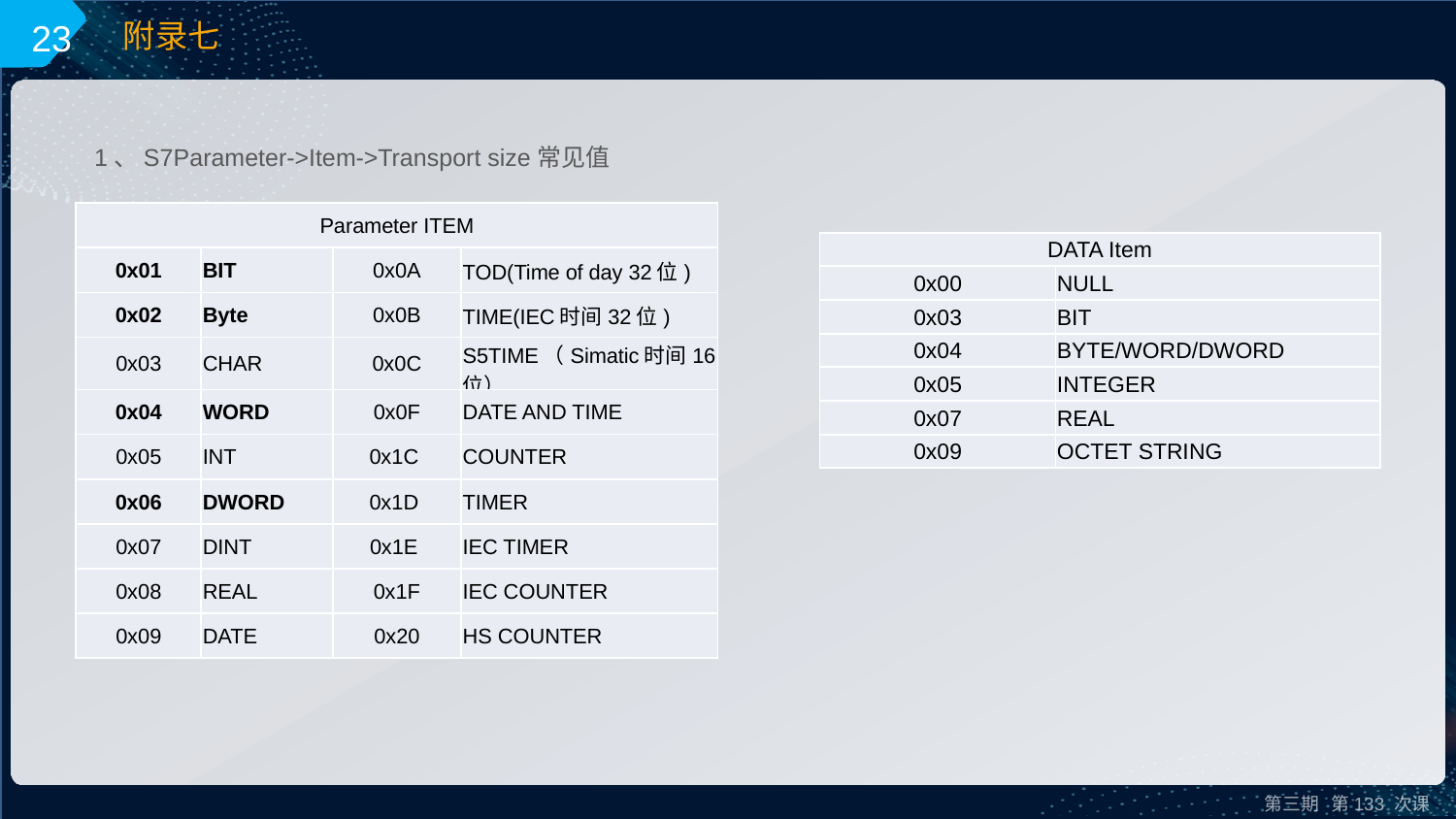

23
附录七
1、S7Parameter->Item->Transport size常见值
| Parameter ITEM |  |  |  |
| --- | --- | --- | --- |
| 0x01 | BIT | 0x0A | TOD(Time of day 32位) |
| 0x02 | Byte | 0x0B | TIME(IEC时间32位) |
| 0x03 | CHAR | 0x0C | S5TIME（Simatic时间16位） |
| 0x04 | WORD | 0x0F | DATE AND TIME |
| 0x05 | INT | 0x1C | COUNTER |
| 0x06 | DWORD | 0x1D | TIMER |
| 0x07 | DINT | 0x1E | IEC TIMER |
| 0x08 | REAL | 0x1F | IEC COUNTER |
| 0x09 | DATE | 0x20 | HS COUNTER |
| DATA Item |  |
| --- | --- |
| 0x00 | NULL |
| 0x03 | BIT |
| 0x04 | BYTE/WORD/DWORD |
| 0x05 | INTEGER |
| 0x07 | REAL |
| 0x09 | OCTET STRING |